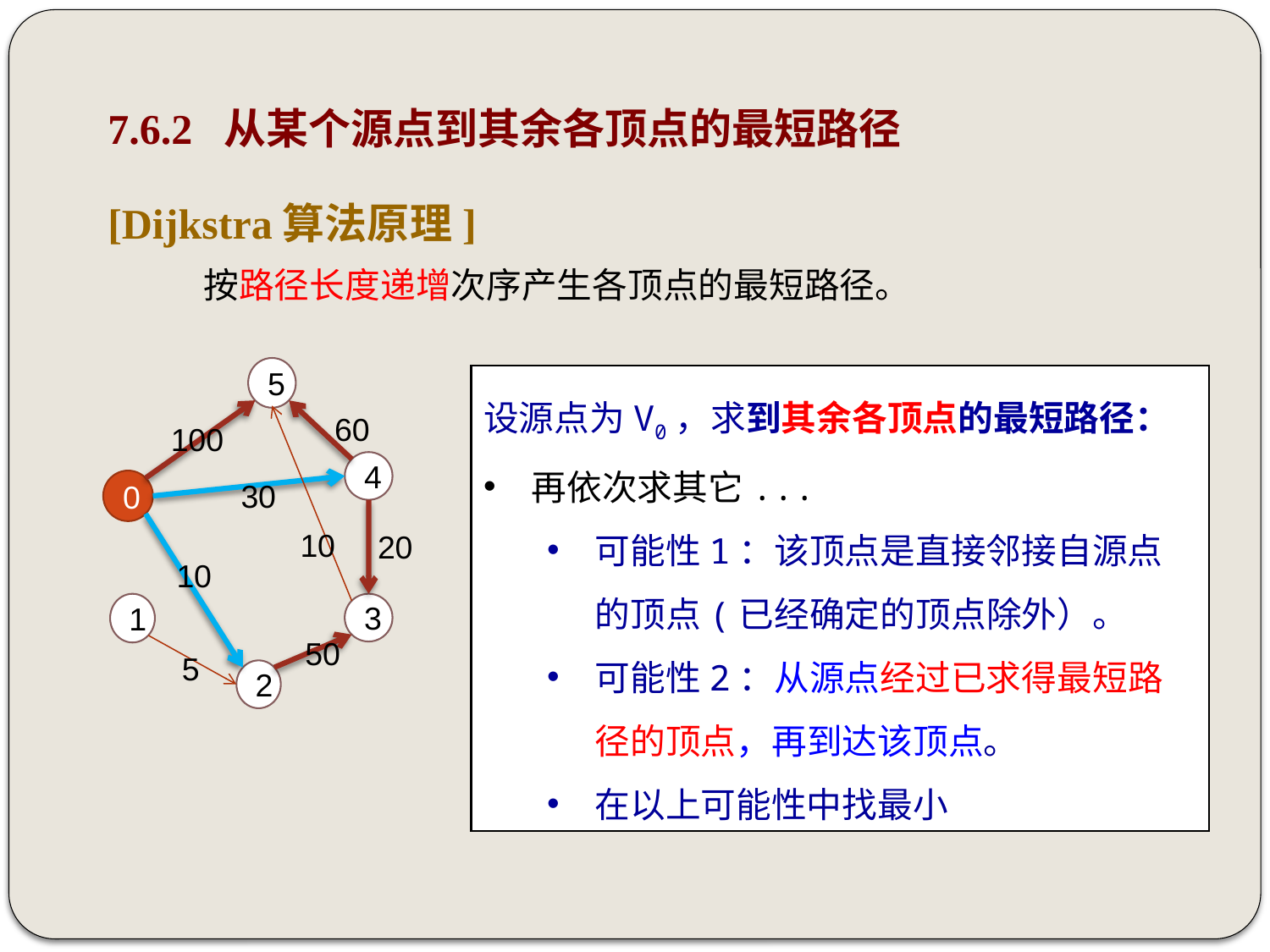

7.6.2  从某个源点到其余各顶点的最短路径
[Dijkstra算法原理]
         按路径长度递增次序产生各顶点的最短路径。
5
设源点为V0，求到其余各顶点的最短路径：
再依次求其它...
可能性1：该顶点是直接邻接自源点的顶点(已经确定的顶点除外）。
可能性2：从源点经过已求得最短路径的顶点，再到达该顶点。
在以上可能性中找最小
60
100
4
30
0
10
20
10
1
3
50
5
2